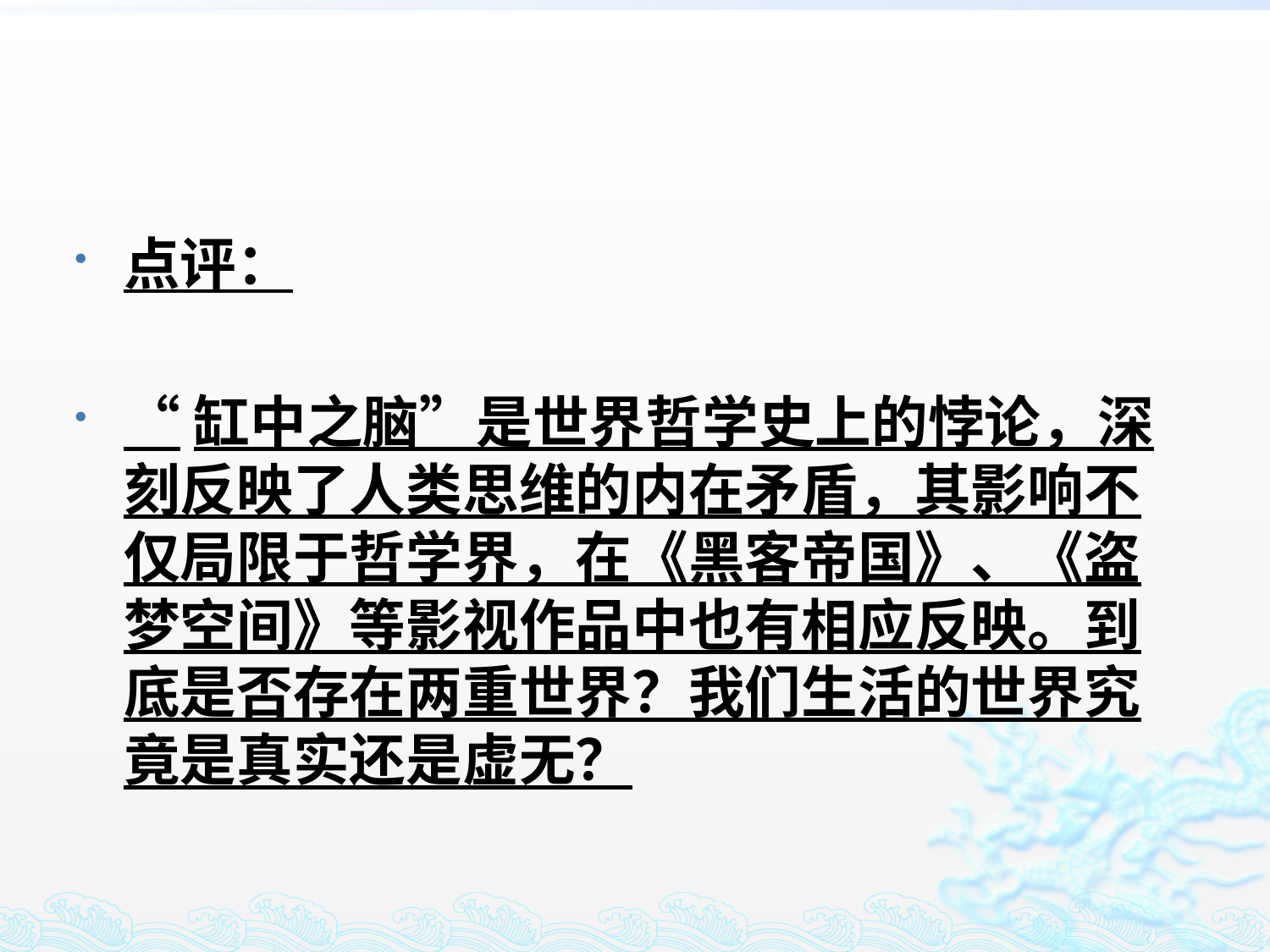

点评：

“缸中之脑”是世界哲学史上的悖论，深刻反映了人类思维的内在矛盾，其影响不仅局限于哲学界，在《黑客帝国》、《盗梦空间》等影视作品中也有相应反映。到底是否存在两重世界？我们生活的世界究竟是真实还是虚无？